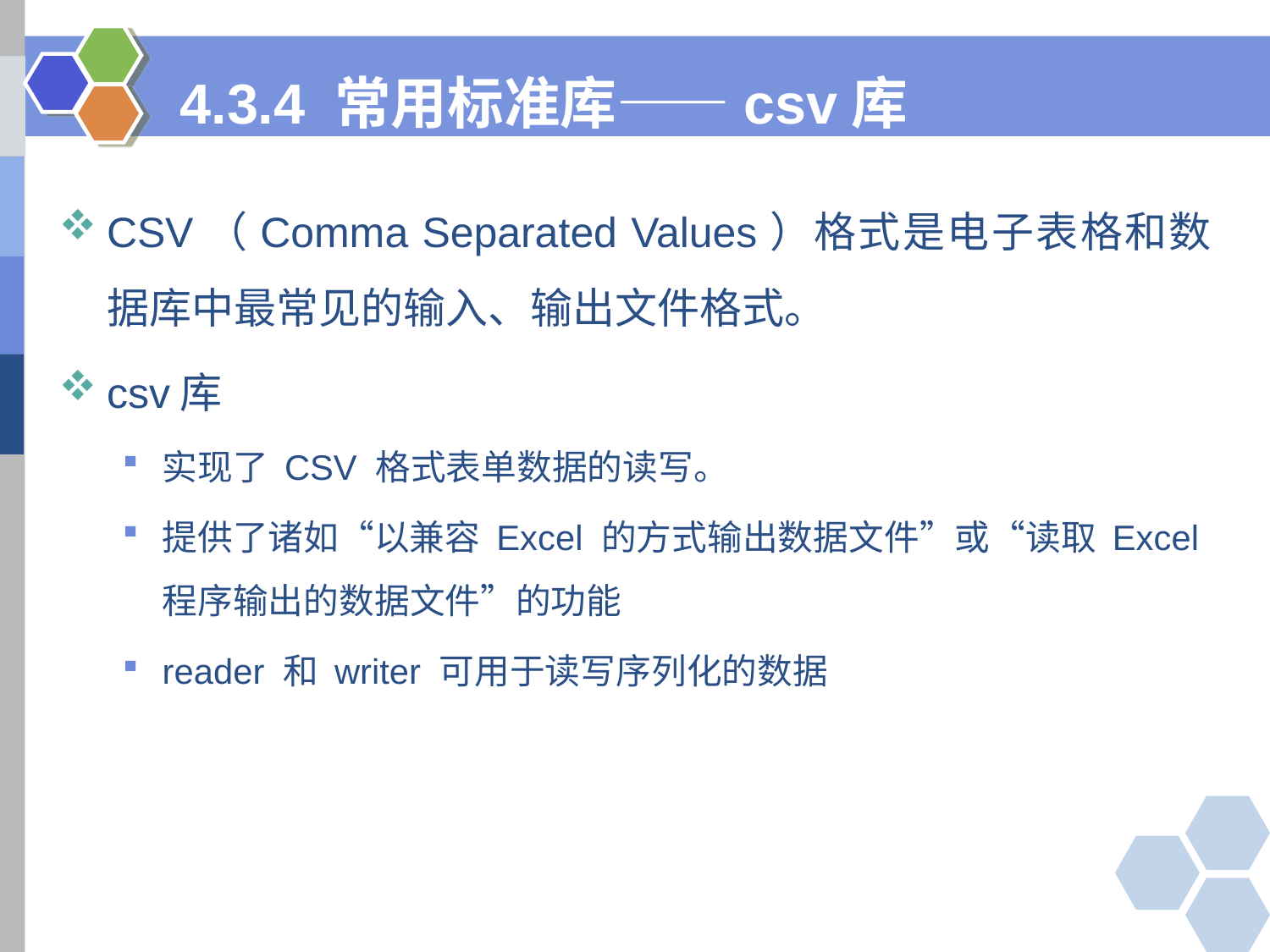

# 4.3.4 常用标准库——csv库
CSV（Comma Separated Values）格式是电子表格和数据库中最常见的输入、输出文件格式。
csv库
实现了 CSV 格式表单数据的读写。
提供了诸如“以兼容 Excel 的方式输出数据文件”或“读取 Excel 程序输出的数据文件”的功能
reader 和 writer 可用于读写序列化的数据